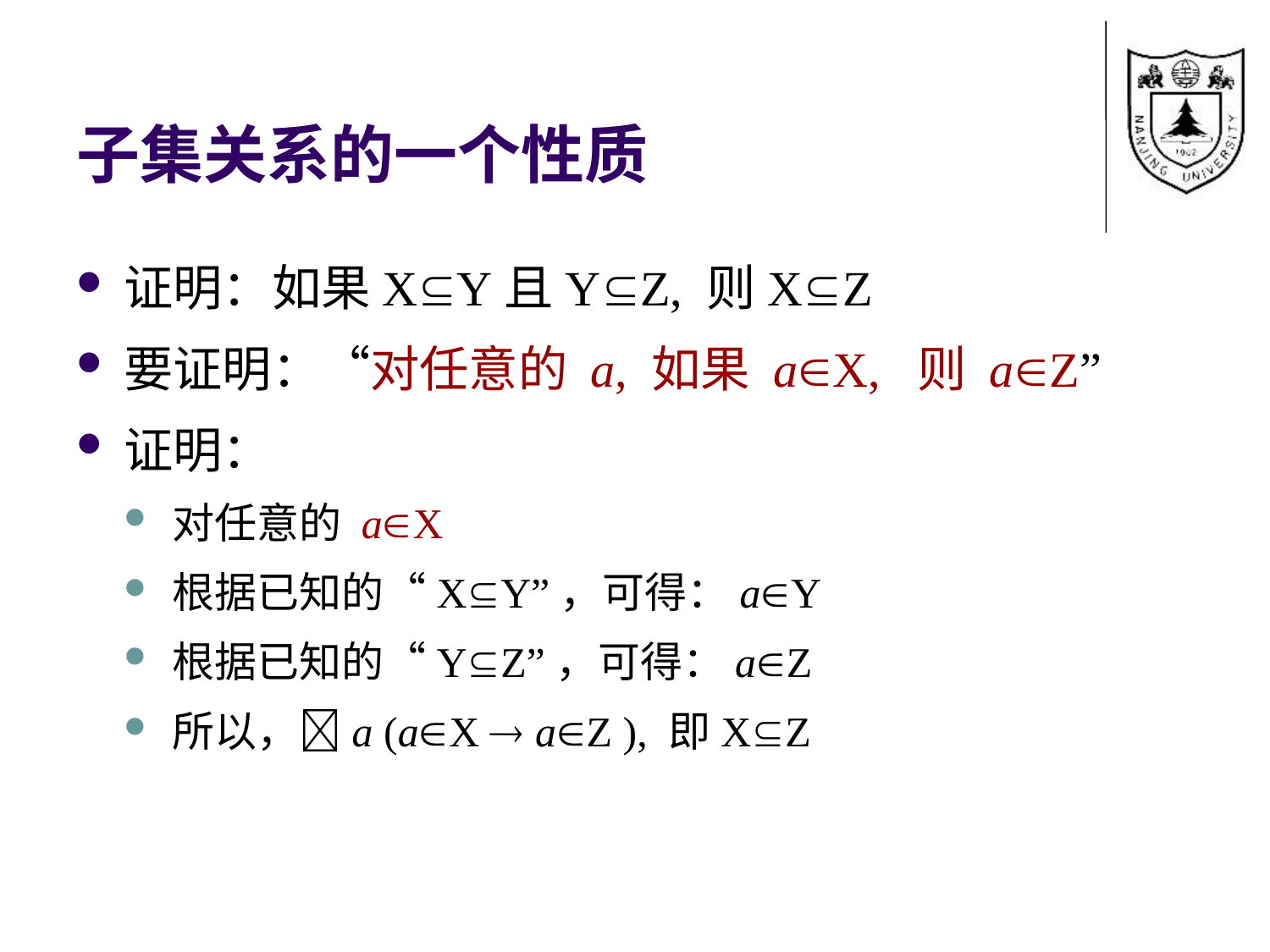

# 子集关系的一个性质
证明：如果X⊆Y且Y⊆Z, 则X⊆Z
要证明：“对任意的 a, 如果 a∈X,  则 a∈Z”
证明：
对任意的 a∈X
根据已知的“X⊆Y”，可得：a∈Y
根据已知的“Y⊆Z”，可得：a∈Z
所以，∀a (a∈X → a∈Z ), 即X⊆Z